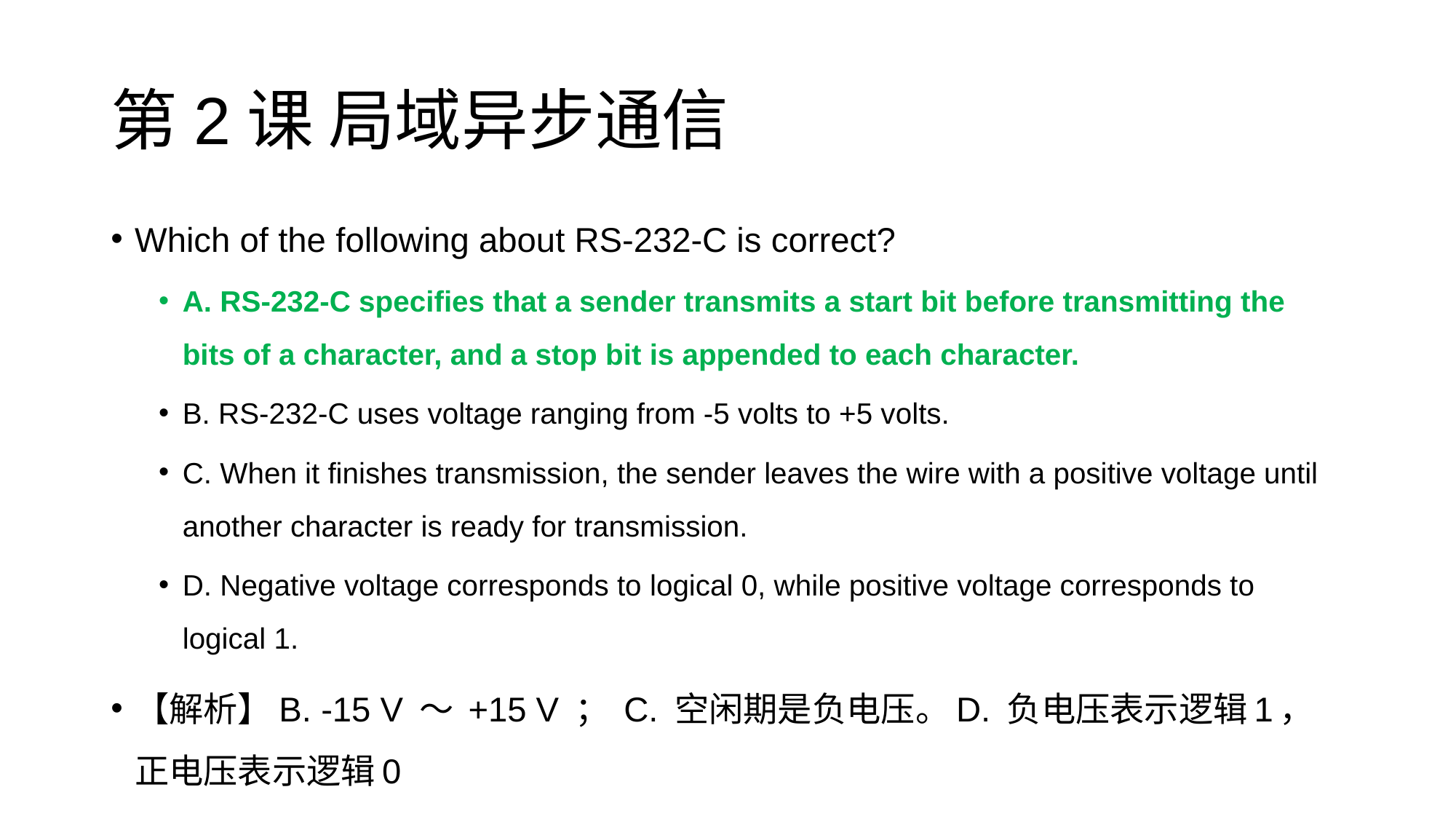

# 第2课 局域异步通信
Which of the following about RS-232-C is correct?
A. RS-232-C specifies that a sender transmits a start bit before transmitting the bits of a character, and a stop bit is appended to each character.
B. RS-232-C uses voltage ranging from -5 volts to +5 volts.
C. When it finishes transmission, the sender leaves the wire with a positive voltage until another character is ready for transmission.
D. Negative voltage corresponds to logical 0, while positive voltage corresponds to logical 1.
【解析】B. -15 V ～ +15 V ； C. 空闲期是负电压。D. 负电压表示逻辑1，正电压表示逻辑0